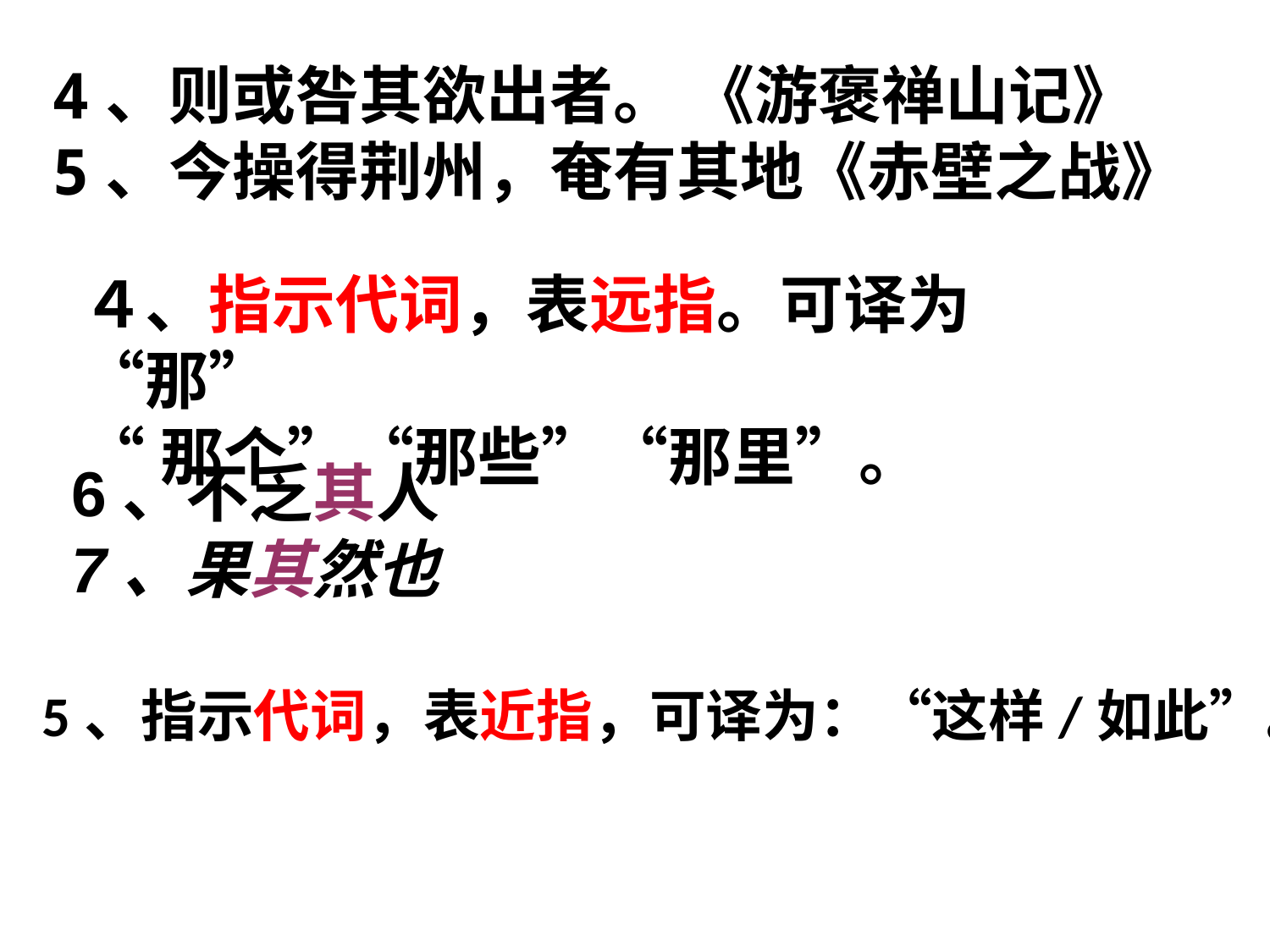

4、则或咎其欲出者。 《游褒禅山记》
5、今操得荆州，奄有其地《赤壁之战》

４、指示代词，表远指。可译为“那”
“那个”“那些”“那里”。
6、不乏其人
7、果其然也
5、指示代词，表近指，可译为：“这样/如此”。